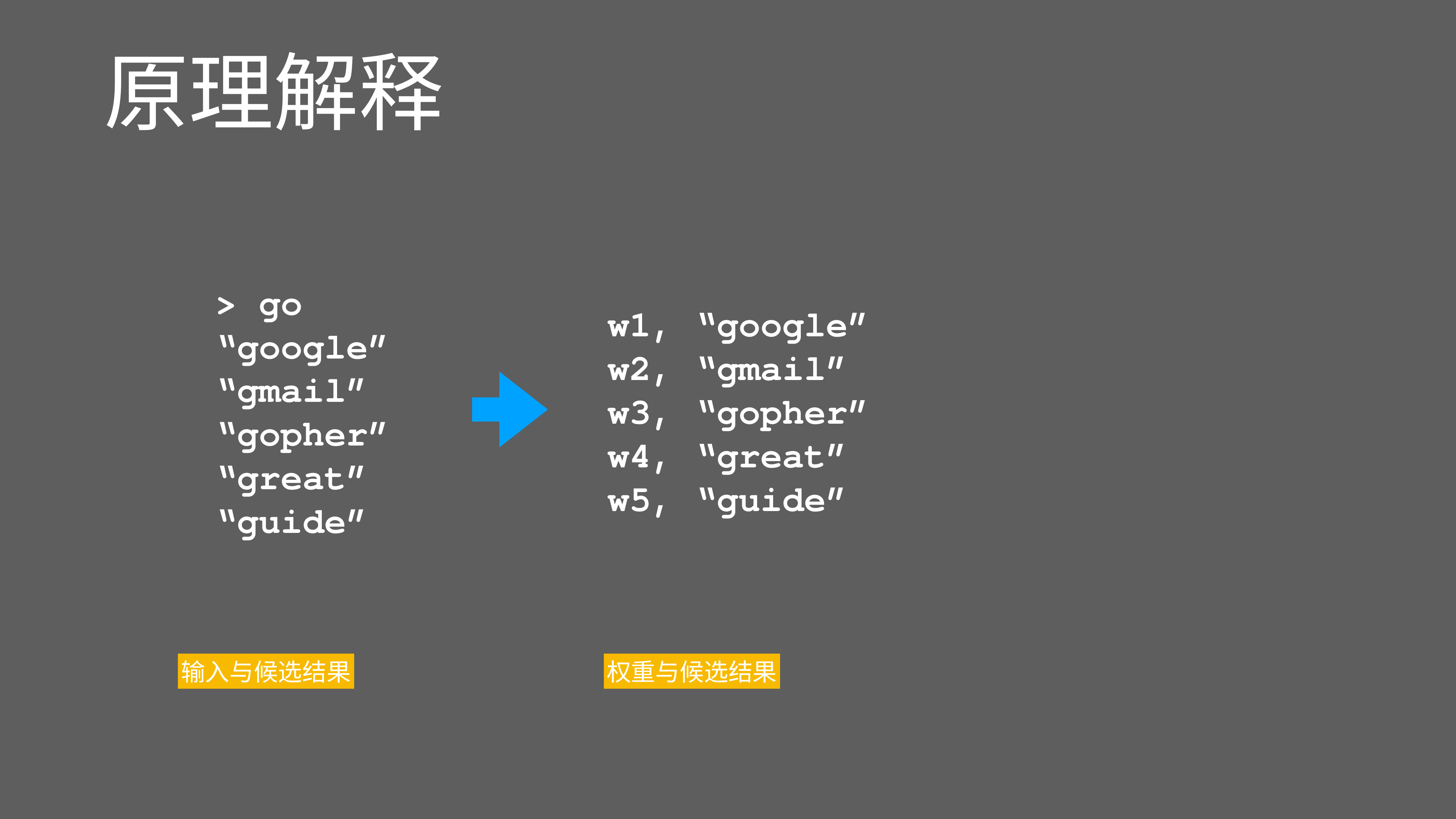

# 原理解释
> go
“google”
“gmail”
“gopher”
“great”
“guide”
w1, “google”
w2, “gmail”
w3, “gopher”
w4, “great”
w5, “guide”

输入与候选结果
权重与候选结果